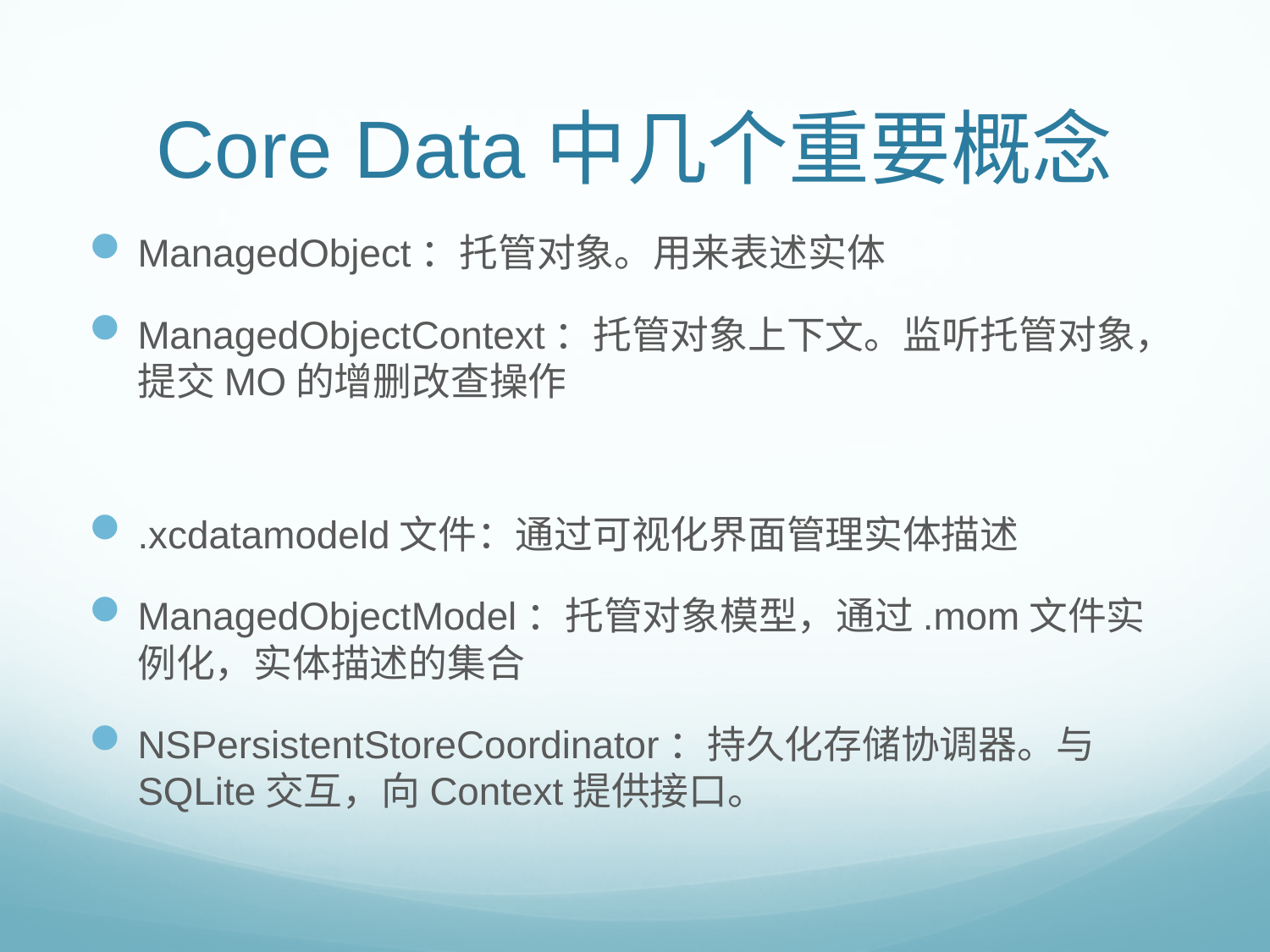

# Core Data中几个重要概念
ManagedObject：托管对象。用来表述实体
ManagedObjectContext：托管对象上下文。监听托管对象，提交MO的增删改查操作

.xcdatamodeld文件：通过可视化界面管理实体描述
ManagedObjectModel：托管对象模型，通过.mom文件实例化，实体描述的集合
NSPersistentStoreCoordinator：持久化存储协调器。与SQLite交互，向Context提供接口。